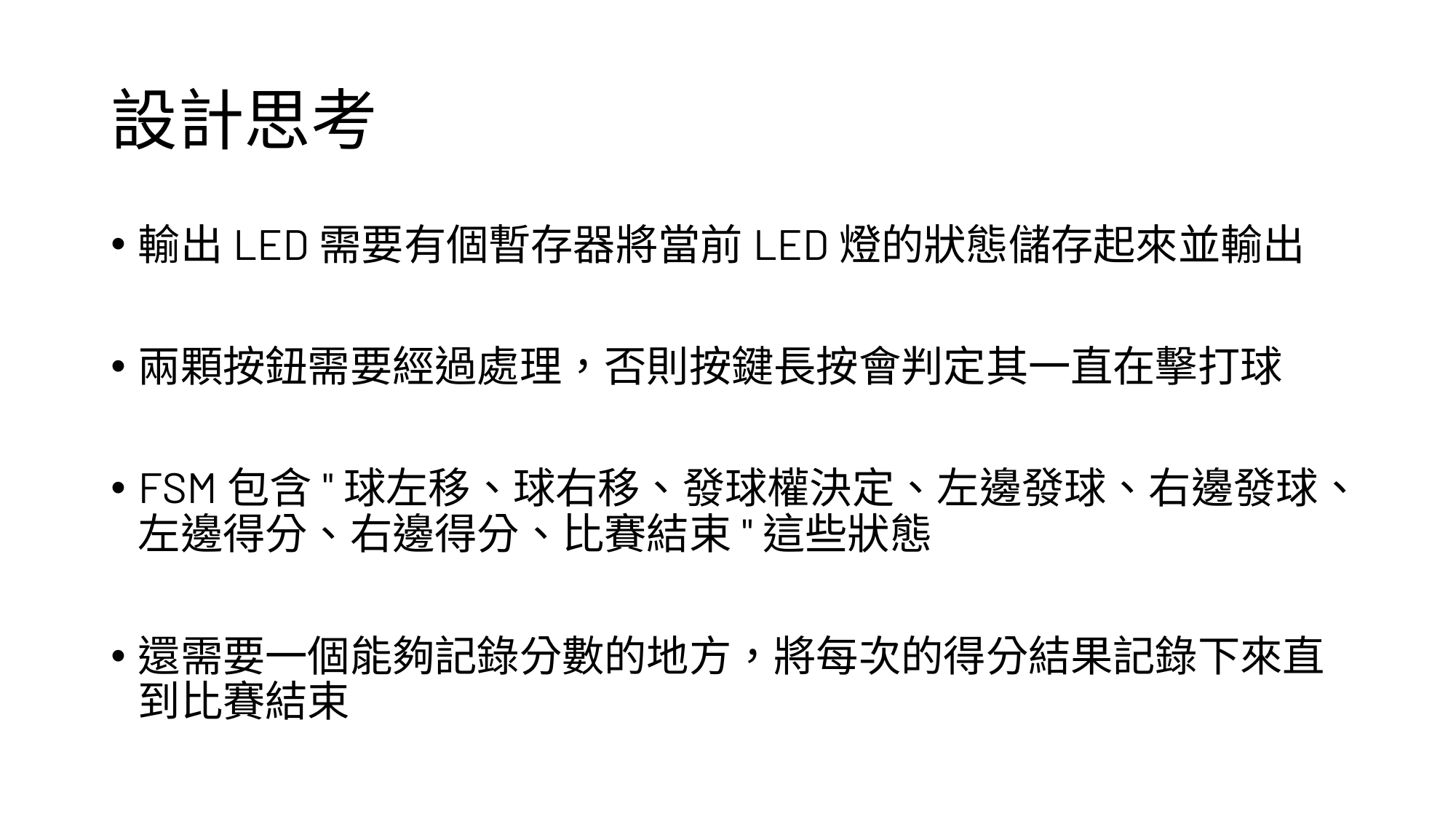

# 設計思考
輸出LED需要有個暫存器將當前LED燈的狀態儲存起來並輸出

兩顆按鈕需要經過處理，否則按鍵長按會判定其一直在擊打球

FSM包含"球左移、球右移、發球權決定、左邊發球、右邊發球、左邊得分、右邊得分、比賽結束"這些狀態

還需要一個能夠記錄分數的地方，將每次的得分結果記錄下來直到比賽結束